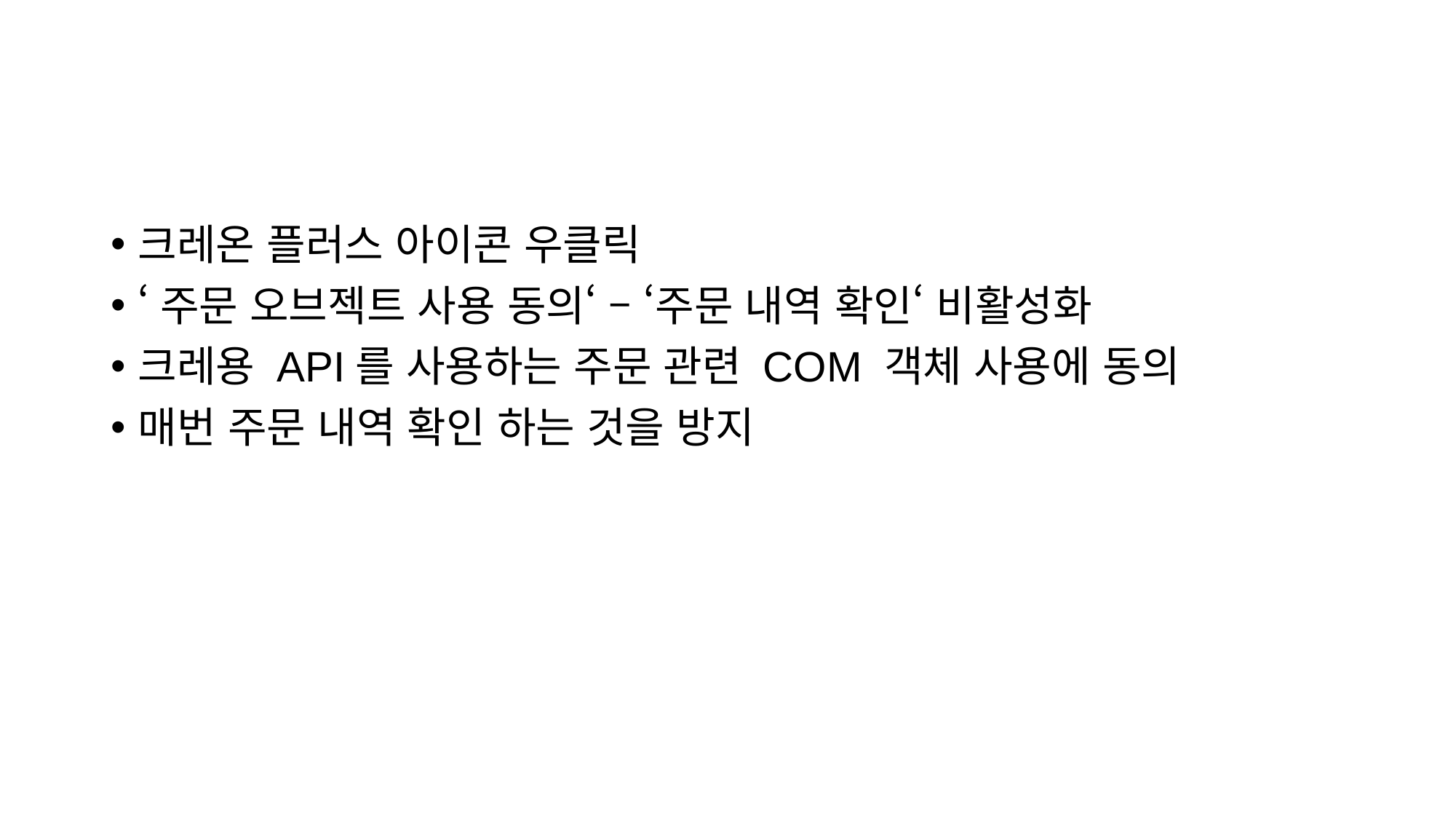

#
크레온 플러스 아이콘 우클릭
‘주문 오브젝트 사용 동의‘ – ‘주문 내역 확인‘ 비활성화
크레용 API를 사용하는 주문 관련 COM 객체 사용에 동의
매번 주문 내역 확인 하는 것을 방지